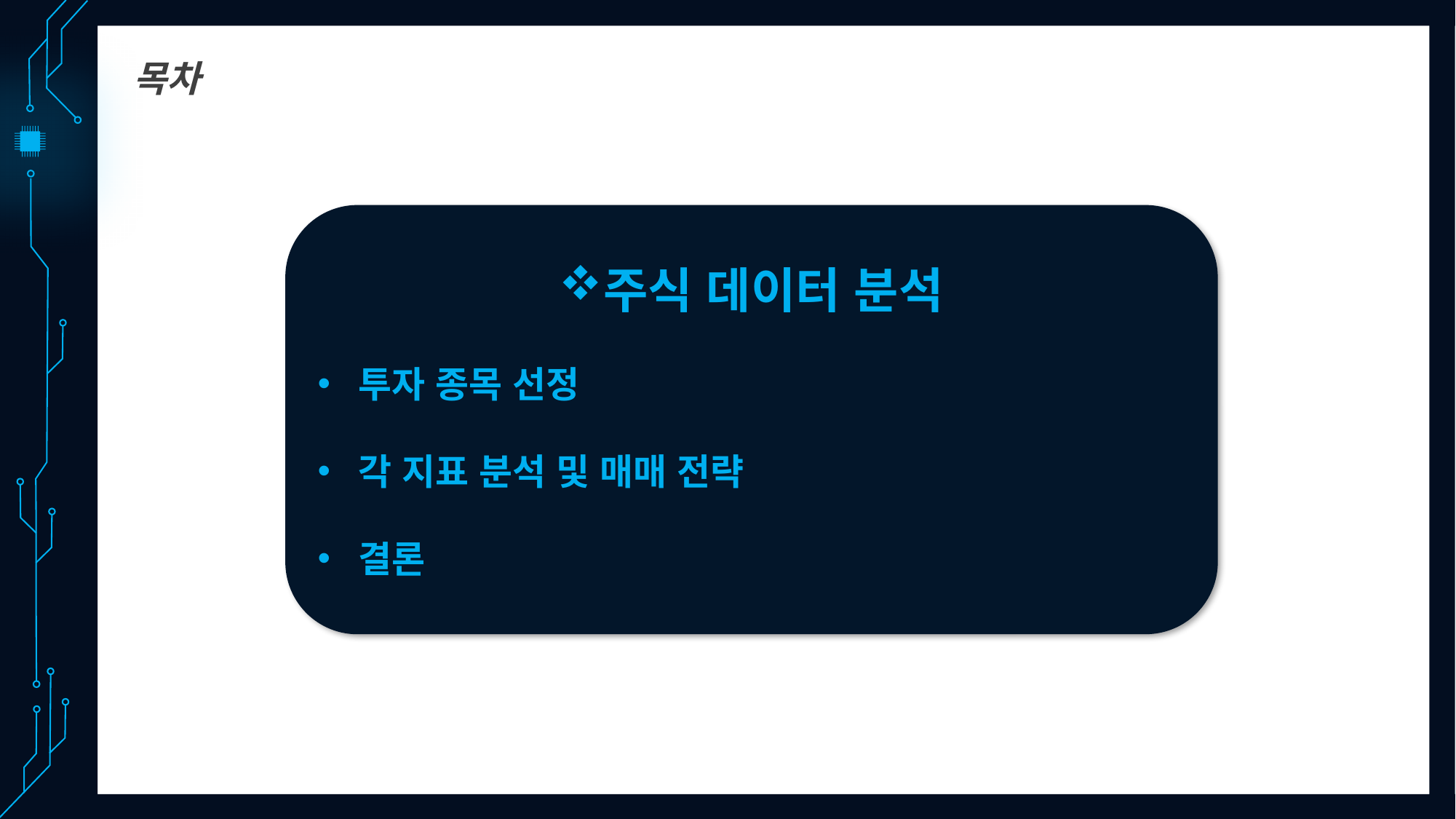

목차

주식 데이터 분석

투자 종목 선정

각 지표 분석 및 매매 전략

결론